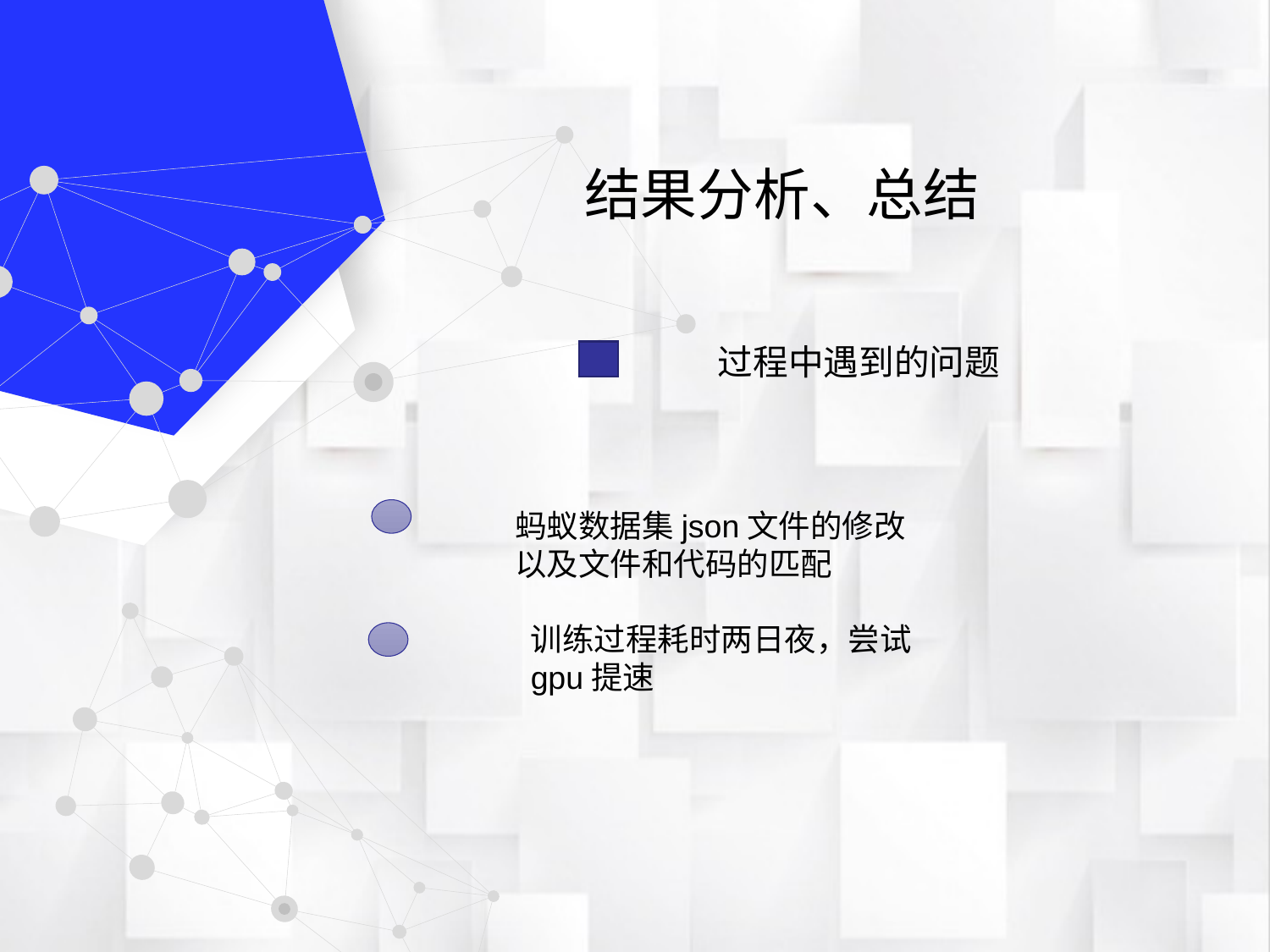

结果分析、总结

过程中遇到的问题

蚂蚁数据集json文件的修改以及文件和代码的匹配

训练过程耗时两日夜，尝试gpu提速